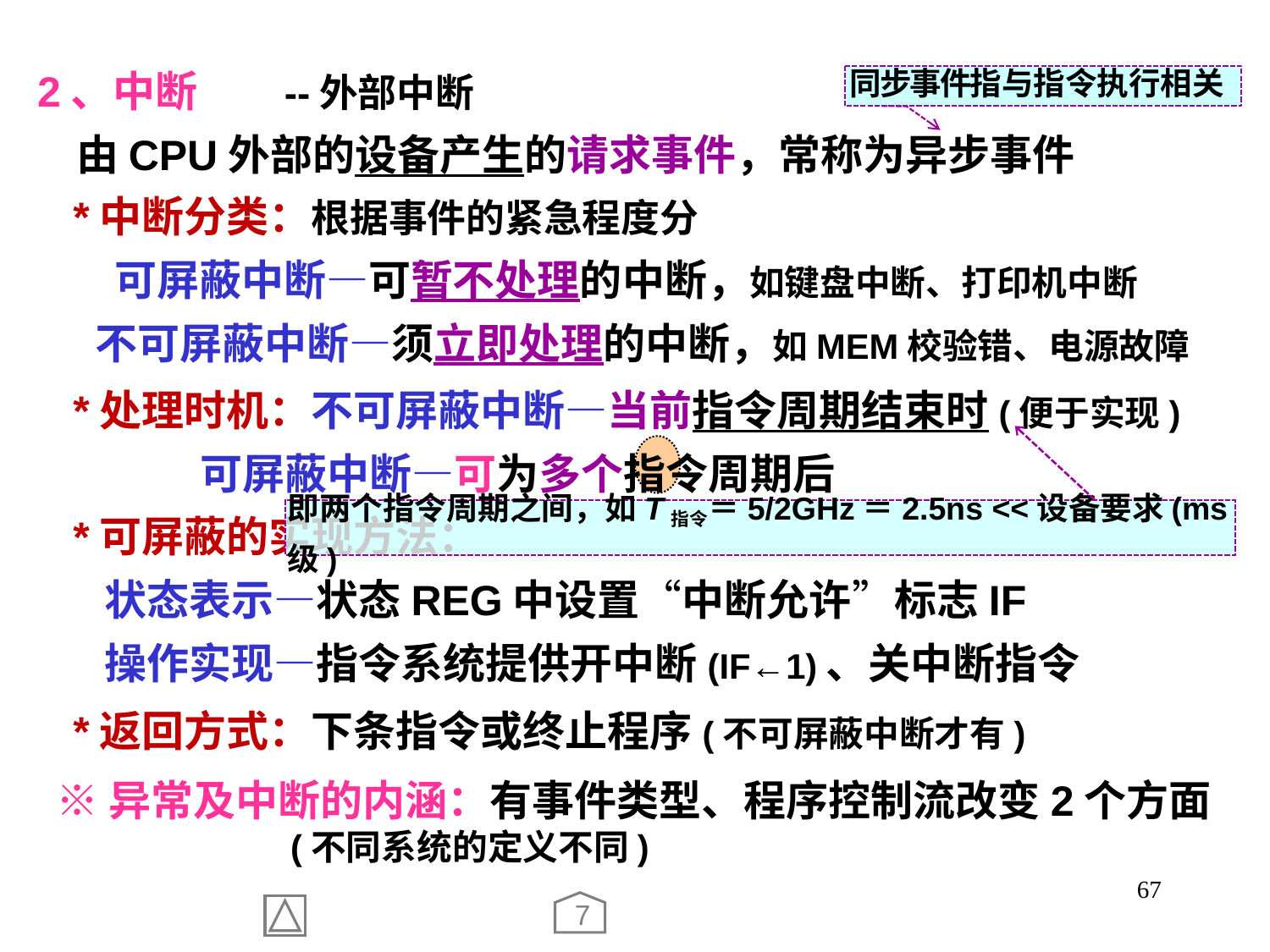

2、中断        --外部中断
   由CPU外部的设备产生的请求事件，常称为异步事件
同步事件指与指令执行相关
   *中断分类：根据事件的紧急程度分
       可屏蔽中断—可暂不处理的中断，如键盘中断、打印机中断
     不可屏蔽中断—须立即处理的中断，如MEM校验错、电源故障
   *处理时机：不可屏蔽中断—当前指令周期结束时(便于实现)
                可屏蔽中断—可为多个指令周期后
即两个指令周期之间，如T指令＝5/2GHz＝2.5ns <<设备要求(ms级)

   *可屏蔽的实现方法：
      状态表示—状态REG中设置“中断允许”标志IF
      操作实现—指令系统提供开中断(IF←1)、关中断指令
   *返回方式：下条指令或终止程序(不可屏蔽中断才有)
  ※异常及中断的内涵：有事件类型、程序控制流改变2个方面
                          (不同系统的定义不同)
67

7